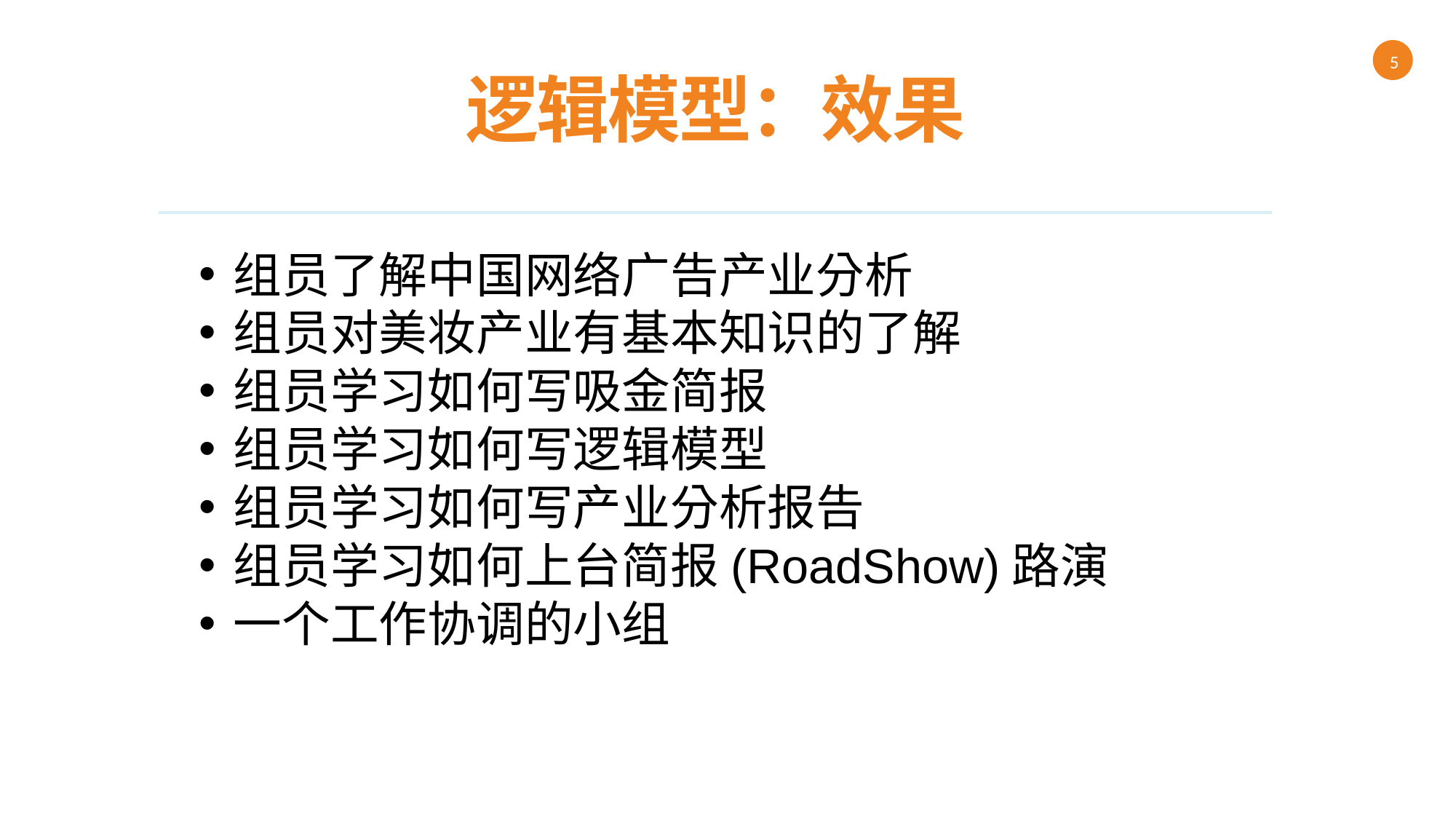

5
逻辑模型：效果
组员了解中国网络广告产业分析
组员对美妆产业有基本知识的了解
组员学习如何写吸金简报
组员学习如何写逻辑模型
组员学习如何写产业分析报告
组员学习如何上台简报(RoadShow)路演
一个工作协调的小组